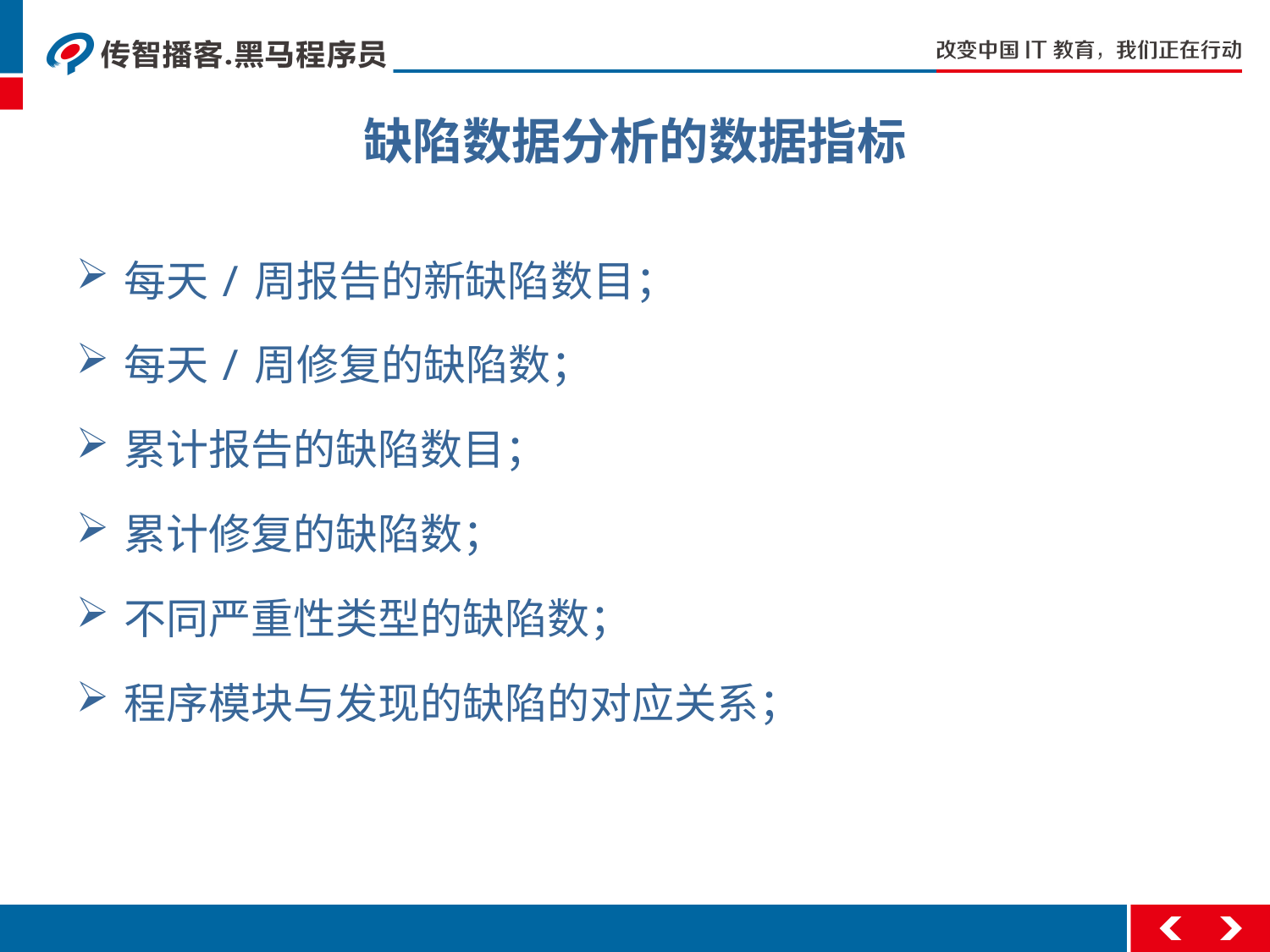

# 缺陷数据分析的数据指标
每天/周报告的新缺陷数目；
每天/周修复的缺陷数；
累计报告的缺陷数目；
累计修复的缺陷数；
不同严重性类型的缺陷数；
程序模块与发现的缺陷的对应关系；